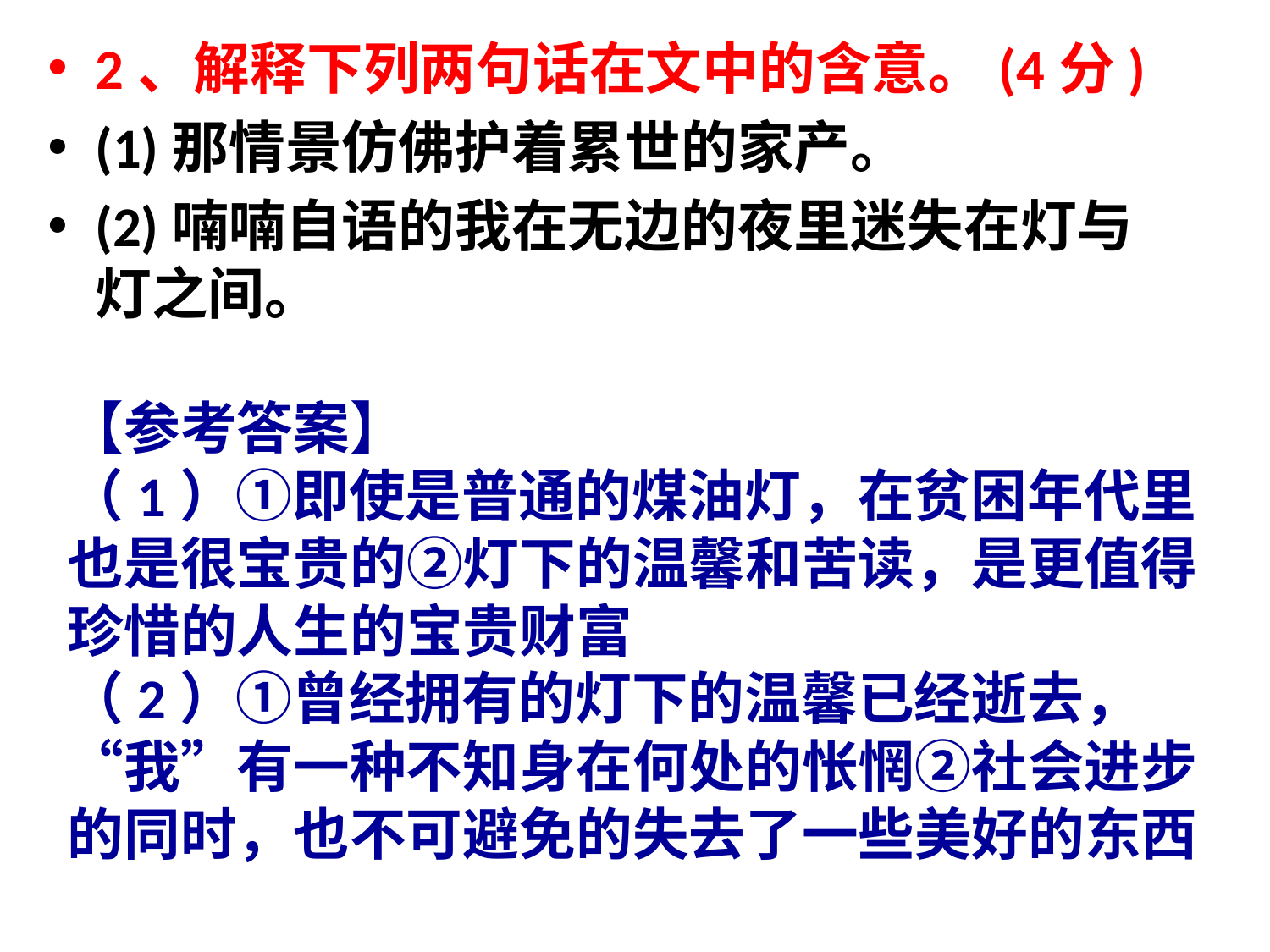

2、解释下列两句话在文中的含意。(4分)
(1)那情景仿佛护着累世的家产。
(2)喃喃自语的我在无边的夜里迷失在灯与灯之间。

【参考答案】
（1）①即使是普通的煤油灯，在贫困年代里也是很宝贵的②灯下的温馨和苦读，是更值得珍惜的人生的宝贵财富
（2）①曾经拥有的灯下的温馨已经逝去，“我”有一种不知身在何处的怅惘②社会进步的同时，也不可避免的失去了一些美好的东西